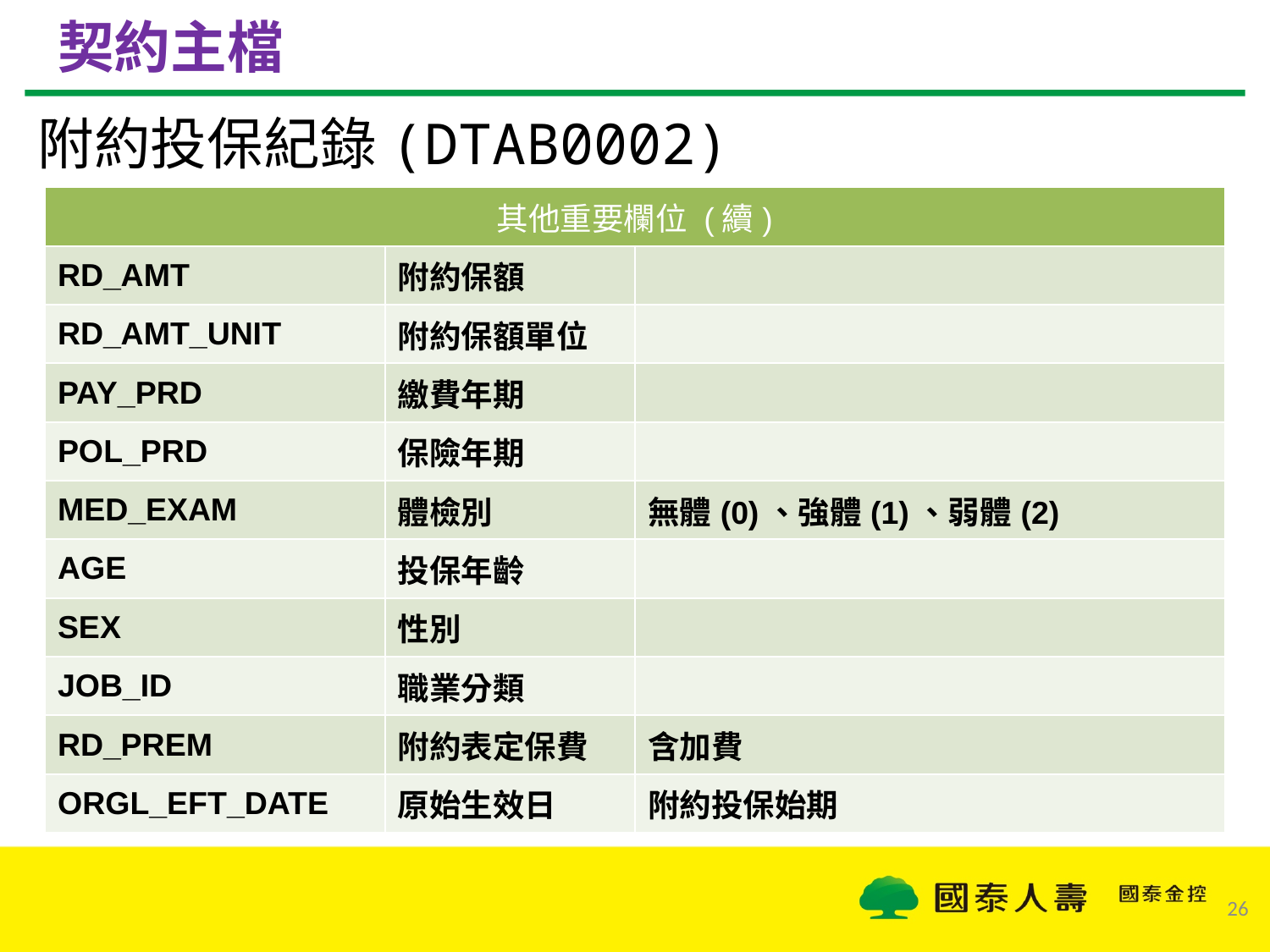

# 契約主檔

附約投保紀錄(DTAB0002)
| 其他重要欄位 (續) |  |  |
| --- | --- | --- |
| RD\_AMT | 附約保額 |  |
| RD\_AMT\_UNIT | 附約保額單位 |  |
| PAY\_PRD | 繳費年期 |  |
| POL\_PRD | 保險年期 |  |
| MED\_EXAM | 體檢別 | 無體(0)、強體(1)、弱體(2) |
| AGE | 投保年齡 |  |
| SEX | 性別 |  |
| JOB\_ID | 職業分類 |  |
| RD\_PREM | 附約表定保費 | 含加費 |
| ORGL\_EFT\_DATE | 原始生效日 | 附約投保始期 |
26